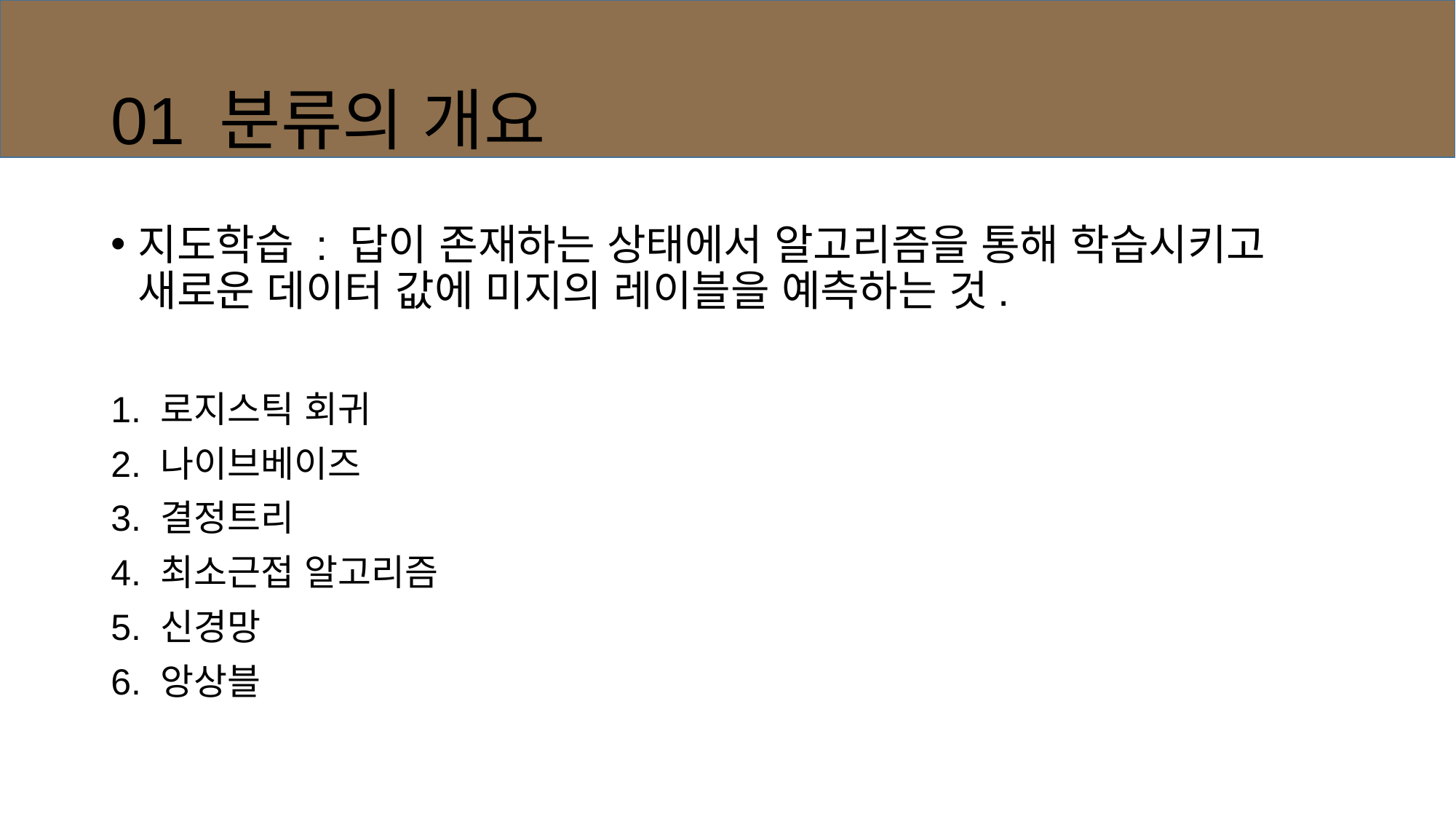

# 01 분류의 개요
지도학습 : 답이 존재하는 상태에서 알고리즘을 통해 학습시키고 새로운 데이터 값에 미지의 레이블을 예측하는 것.

1. 로지스틱 회귀
2. 나이브베이즈
3. 결정트리
4. 최소근접 알고리즘
5. 신경망
6. 앙상블